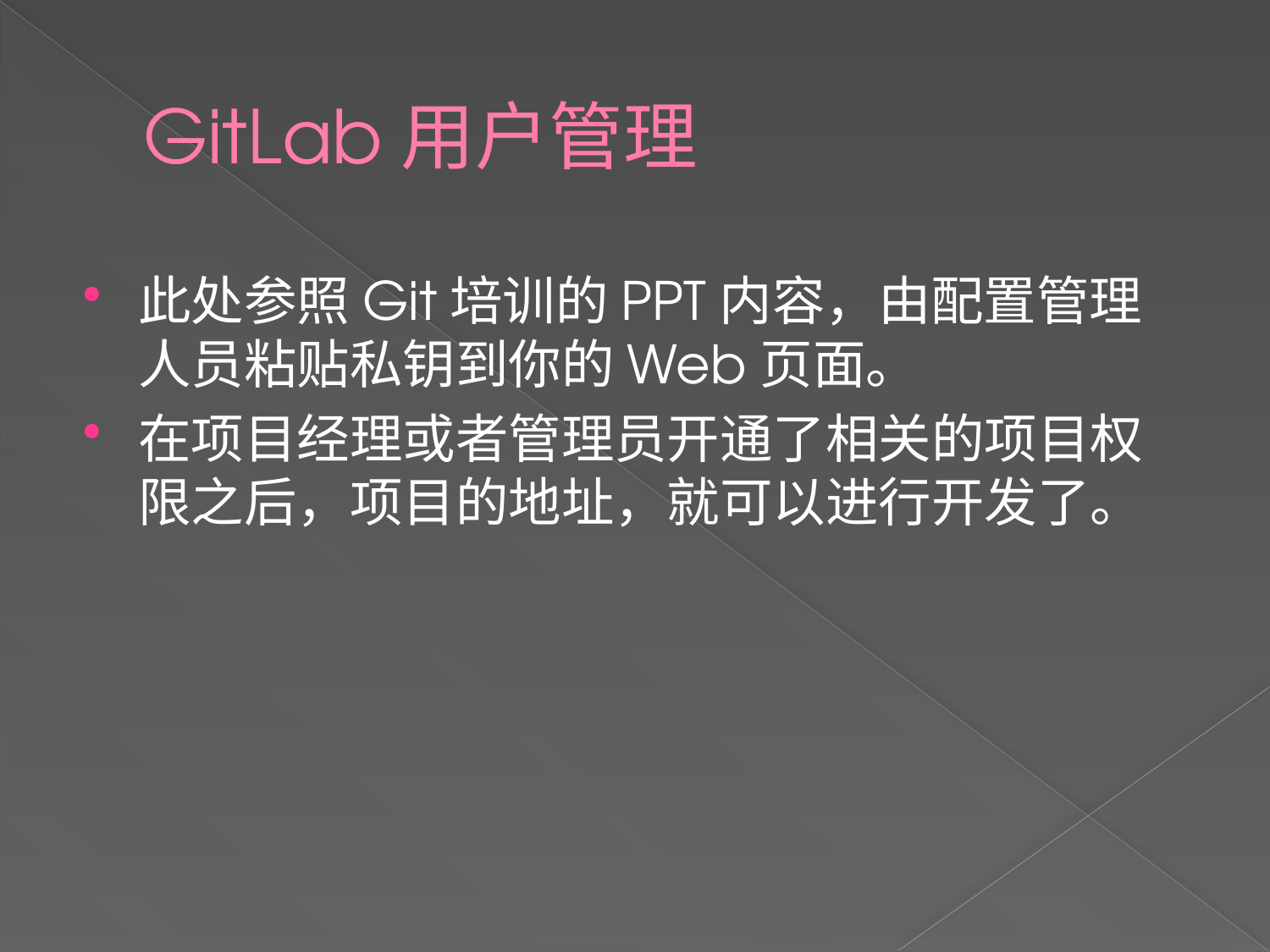

# GitLab用户管理
此处参照Git培训的PPT内容，由配置管理人员粘贴私钥到你的Web页面。
在项目经理或者管理员开通了相关的项目权限之后，项目的地址，就可以进行开发了。